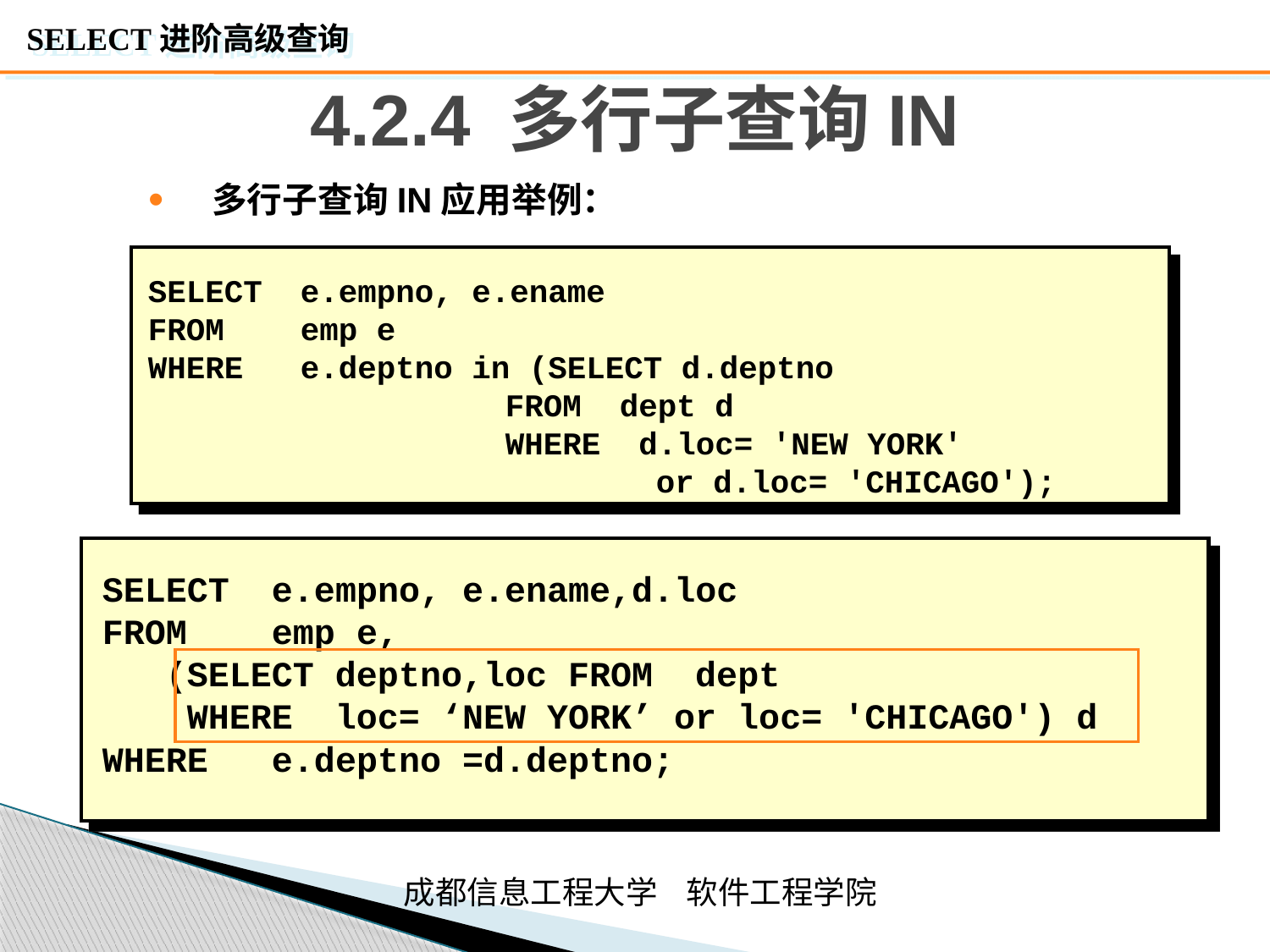

# 4.2.4 多行子查询IN
多行子查询IN应用举例：
SELECT  e.empno, e.ename
FROM    emp e
WHERE   e.deptno in (SELECT d.deptno
		FROM  dept d
		WHERE  d.loc= 'NEW YORK'
				or d.loc= 'CHICAGO');

SELECT  e.empno, e.ename,d.loc
FROM    emp e,
   (SELECT deptno,loc FROM  dept
    WHERE  loc= ‘NEW YORK’ or loc= 'CHICAGO') d
WHERE   e.deptno =d.deptno;